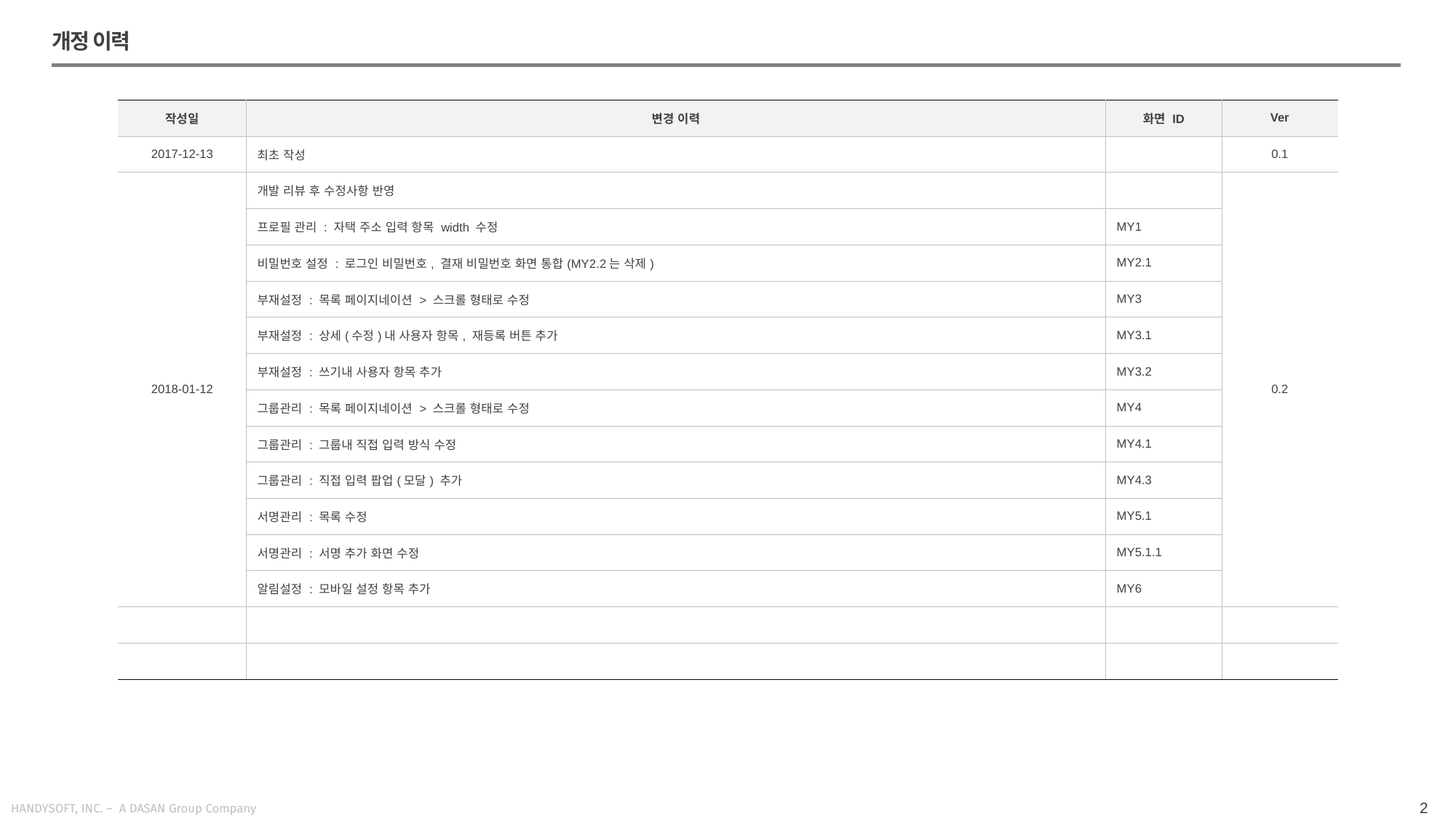

개정 이력
| 작성일 | 변경 이력 | 화면 ID | Ver |
| --- | --- | --- | --- |
| 2017-12-13 | 최초 작성 |  | 0.1 |
| 2018-01-12 | 개발 리뷰 후 수정사항 반영 |  | 0.2 |
|  | 프로필 관리 : 자택 주소 입력 항목 width 수정 | MY1 |  |
|  | 비밀번호 설정 : 로그인 비밀번호, 결재 비밀번호 화면 통합(MY2.2는 삭제) | MY2.1 |  |
|  | 부재설정 : 목록 페이지네이션 > 스크롤 형태로 수정 | MY3 |  |
|  | 부재설정 : 상세(수정)내 사용자 항목, 재등록 버튼 추가 | MY3.1 |  |
|  | 부재설정 : 쓰기내 사용자 항목 추가 | MY3.2 |  |
|  | 그룹관리 : 목록 페이지네이션 > 스크롤 형태로 수정 | MY4 |  |
|  | 그룹관리 : 그룹내 직접 입력 방식 수정 | MY4.1 |  |
|  | 그룹관리 : 직접 입력 팝업(모달) 추가 | MY4.3 |  |
|  | 서명관리 : 목록 수정 | MY5.1 |  |
|  | 서명관리 : 서명 추가 화면 수정 | MY5.1.1 |  |
|  | 알림설정 : 모바일 설정 항목 추가 | MY6 |  |
|  |  |  |  |
|  |  |  |  |